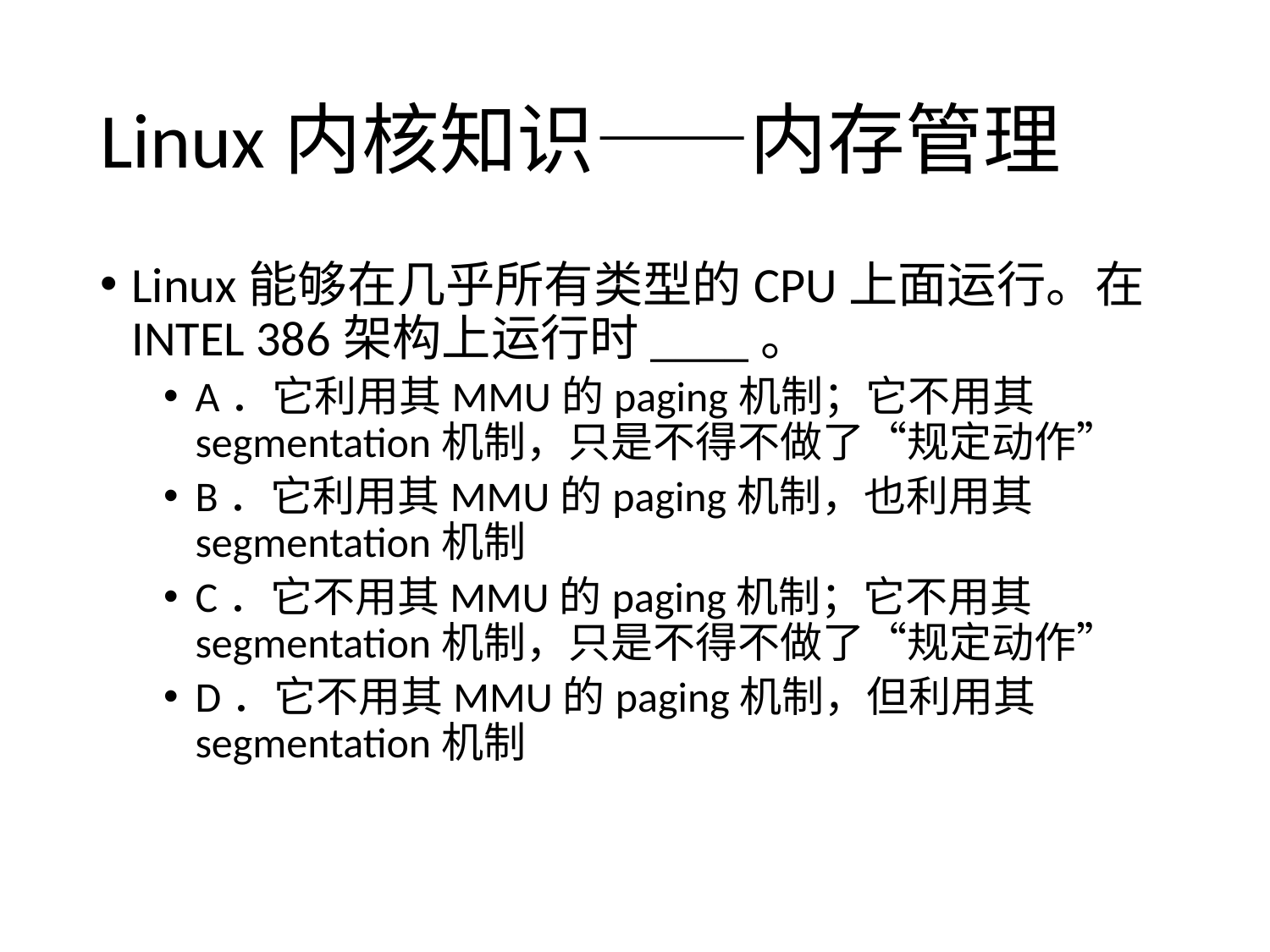

# Linux内核知识——内存管理
Linux能够在几乎所有类型的CPU上面运行。在INTEL 386架构上运行时____。
A．它利用其MMU的paging机制；它不用其segmentation机制，只是不得不做了“规定动作”
B．它利用其MMU的paging机制，也利用其segmentation机制
C．它不用其MMU的paging机制；它不用其segmentation机制，只是不得不做了“规定动作”
D．它不用其MMU的paging机制，但利用其segmentation机制